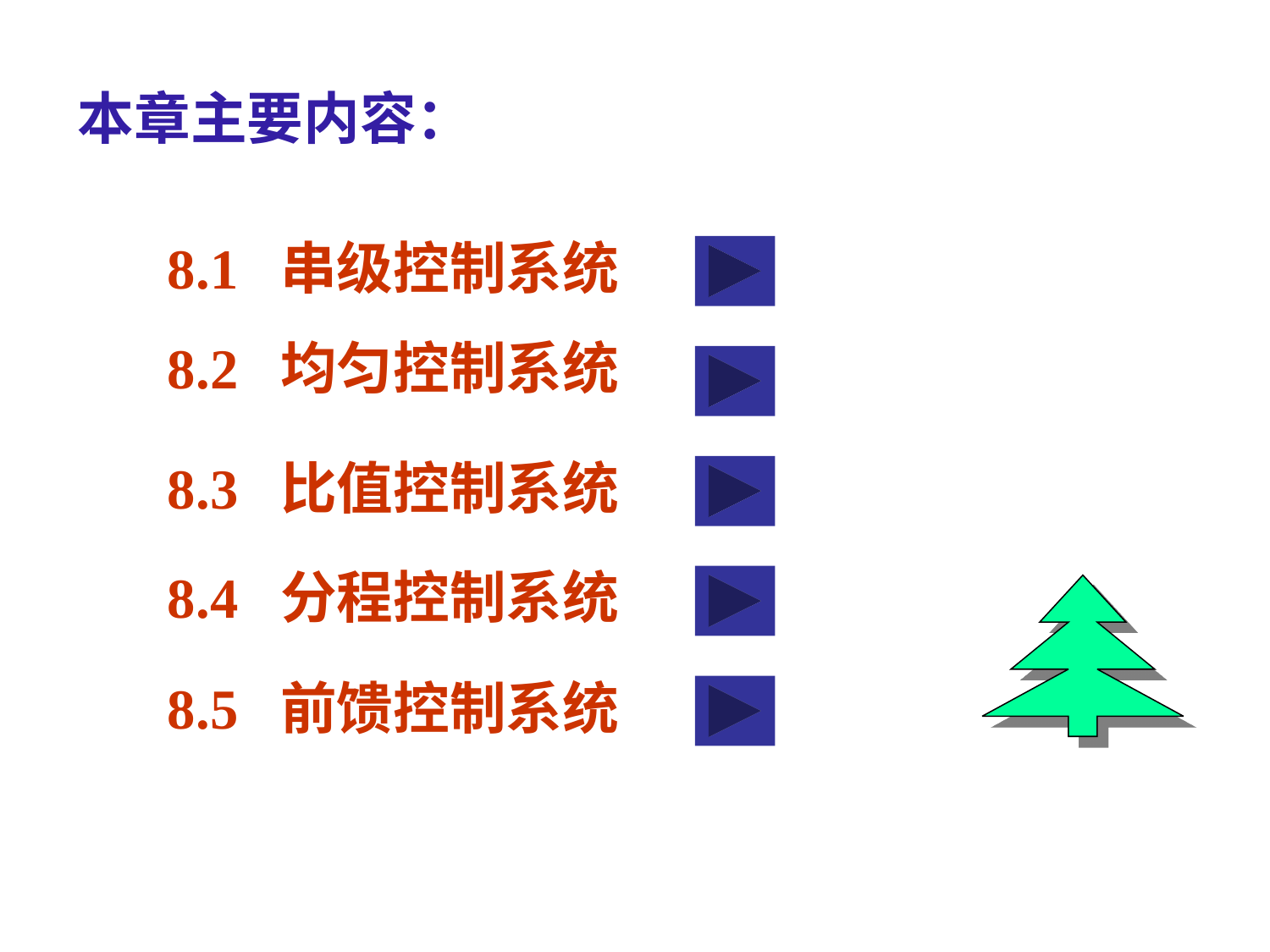

本章主要内容：
8.1  串级控制系统

8.2  均匀控制系统

8.3  比值控制系统

8.4  分程控制系统

8.5  前馈控制系统